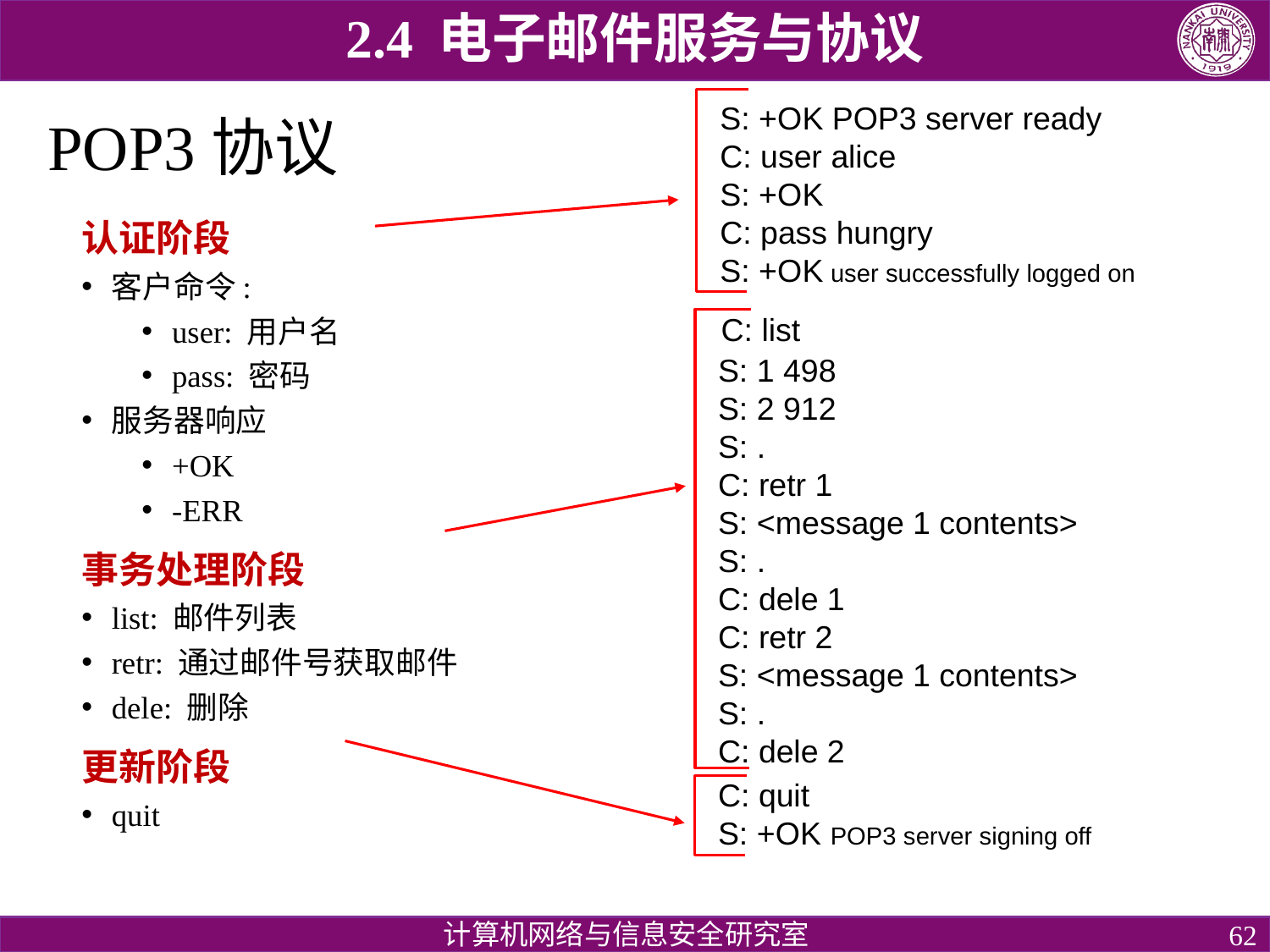

2.4 电子邮件服务与协议

S: +OK POP3 server ready
C: user alice
S: +OK
C: pass hungry
S: +OK user successfully logged on
# POP3协议

认证阶段
客户命令:
user: 用户名
pass: 密码
服务器响应
+OK
-ERR
事务处理阶段
list: 邮件列表
retr: 通过邮件号获取邮件
dele: 删除
更新阶段
quit

    C: list
     S: 1 498
     S: 2 912
     S: .
     C: retr 1
     S: <message 1 contents>
     S: .
     C: dele 1
     C: retr 2
     S: <message 1 contents>
     S: .
     C: dele 2
     C: quit
     S: +OK POP3 server signing off